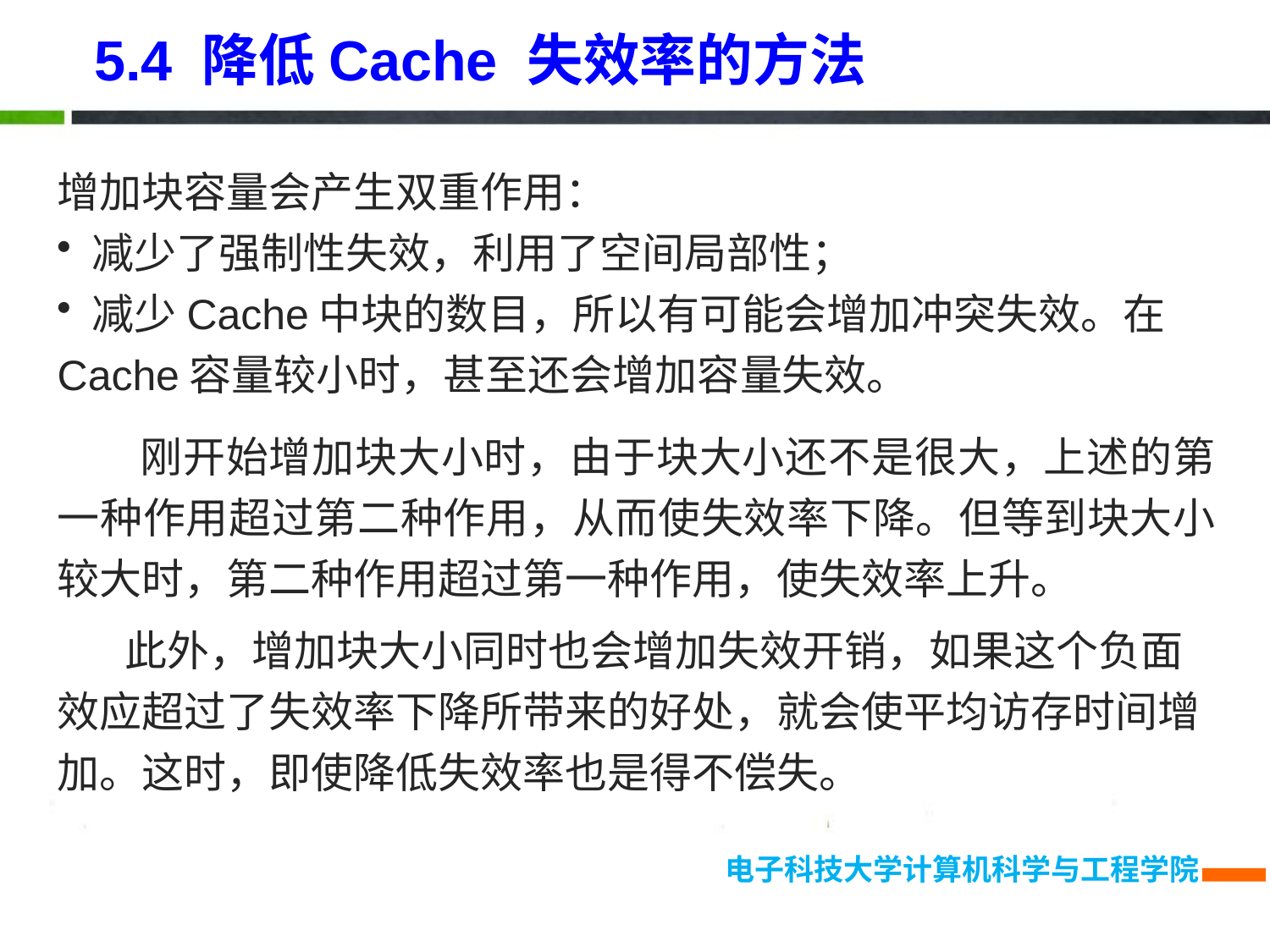

5.4 降低Cache 失效率的方法
增加块容量会产生双重作用：
 减少了强制性失效，利用了空间局部性；
 减少Cache中块的数目，所以有可能会增加冲突失效。在Cache容量较小时，甚至还会增加容量失效。
       刚开始增加块大小时，由于块大小还不是很大，上述的第一种作用超过第二种作用，从而使失效率下降。但等到块大小较大时，第二种作用超过第一种作用，使失效率上升。
      此外，增加块大小同时也会增加失效开销，如果这个负面效应超过了失效率下降所带来的好处，就会使平均访存时间增加。这时，即使降低失效率也是得不偿失。
75